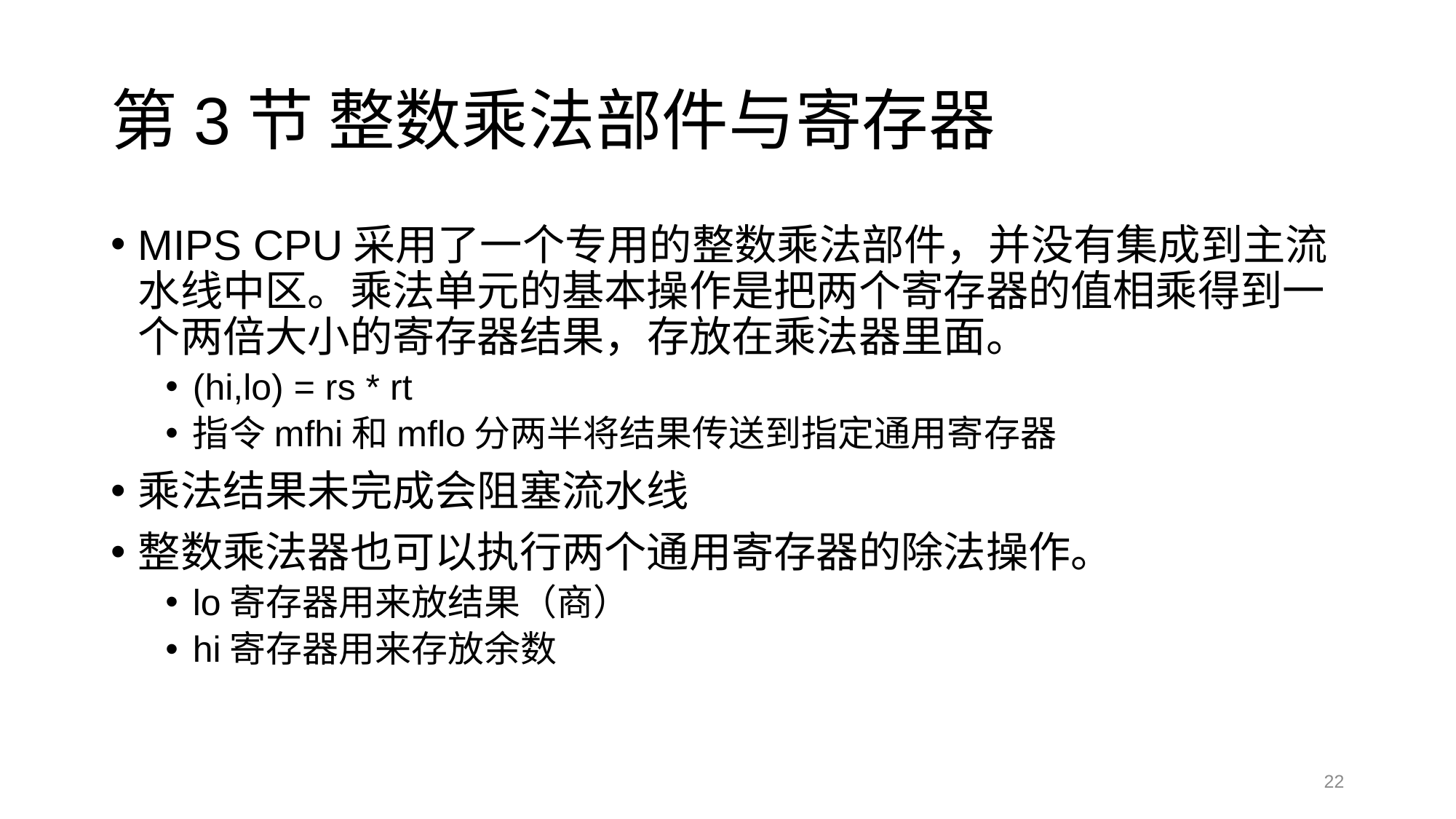

# 第3节 整数乘法部件与寄存器
MIPS CPU采用了一个专用的整数乘法部件，并没有集成到主流水线中区。乘法单元的基本操作是把两个寄存器的值相乘得到一个两倍大小的寄存器结果，存放在乘法器里面。
(hi,lo) = rs * rt
指令mfhi和mflo分两半将结果传送到指定通用寄存器
乘法结果未完成会阻塞流水线
整数乘法器也可以执行两个通用寄存器的除法操作。
lo寄存器用来放结果（商）
hi寄存器用来存放余数

22